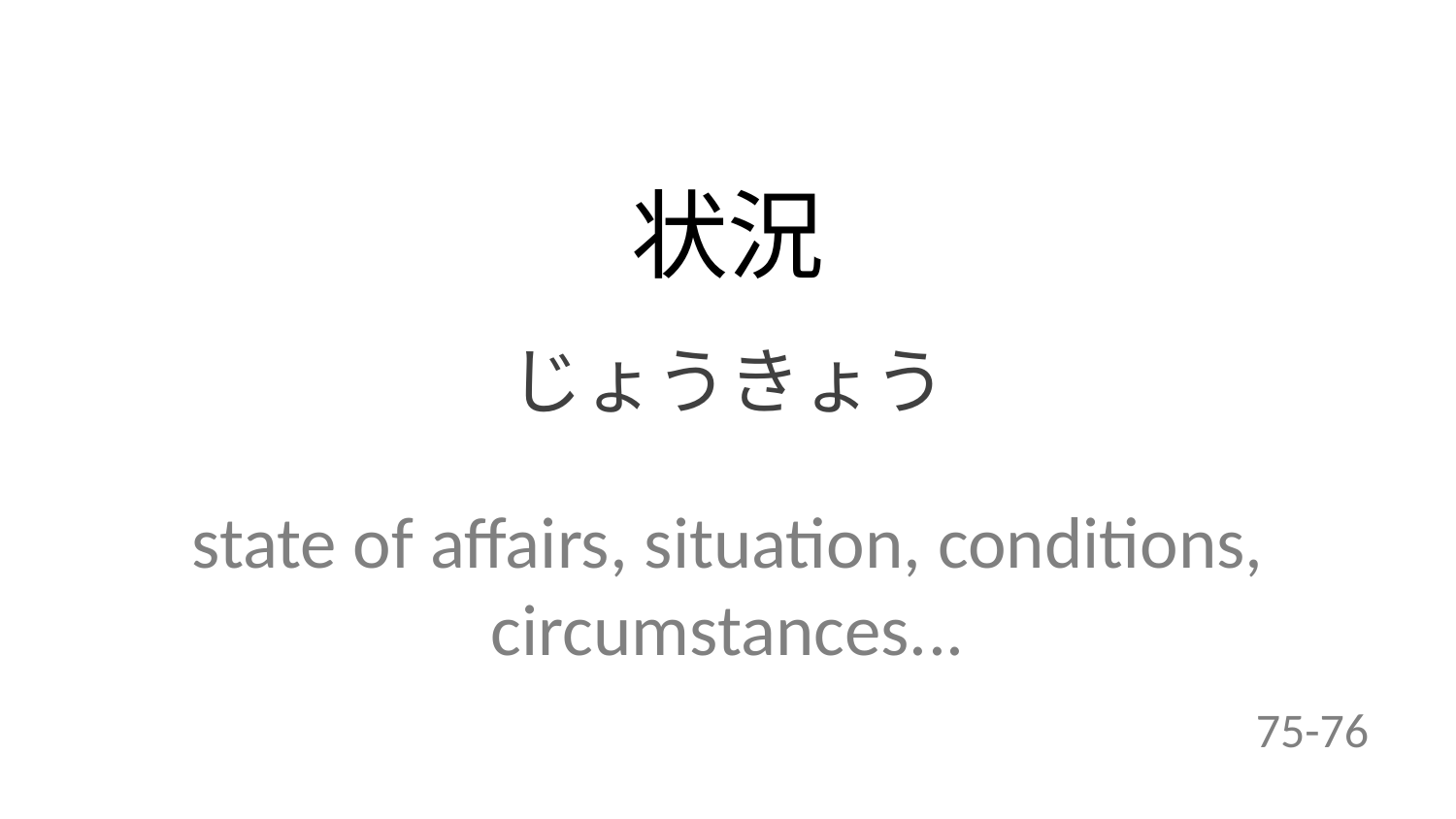

状況

じょうきょう
state of affairs, situation, conditions, circumstances...
75-76